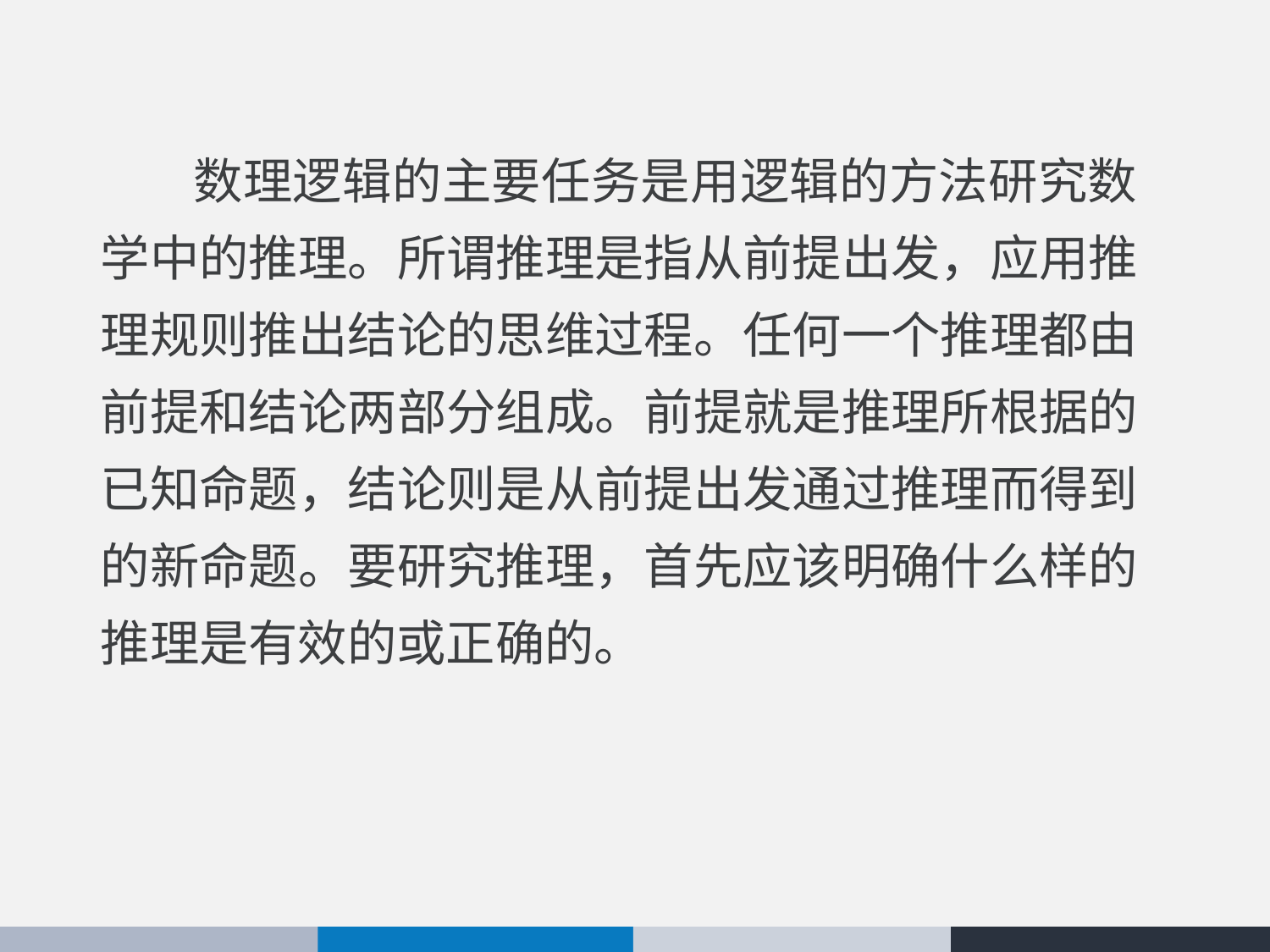

数理逻辑的主要任务是用逻辑的方法研究数学中的推理。所谓推理是指从前提出发，应用推理规则推出结论的思维过程。任何一个推理都由前提和结论两部分组成。前提就是推理所根据的已知命题，结论则是从前提出发通过推理而得到的新命题。要研究推理，首先应该明确什么样的推理是有效的或正确的。